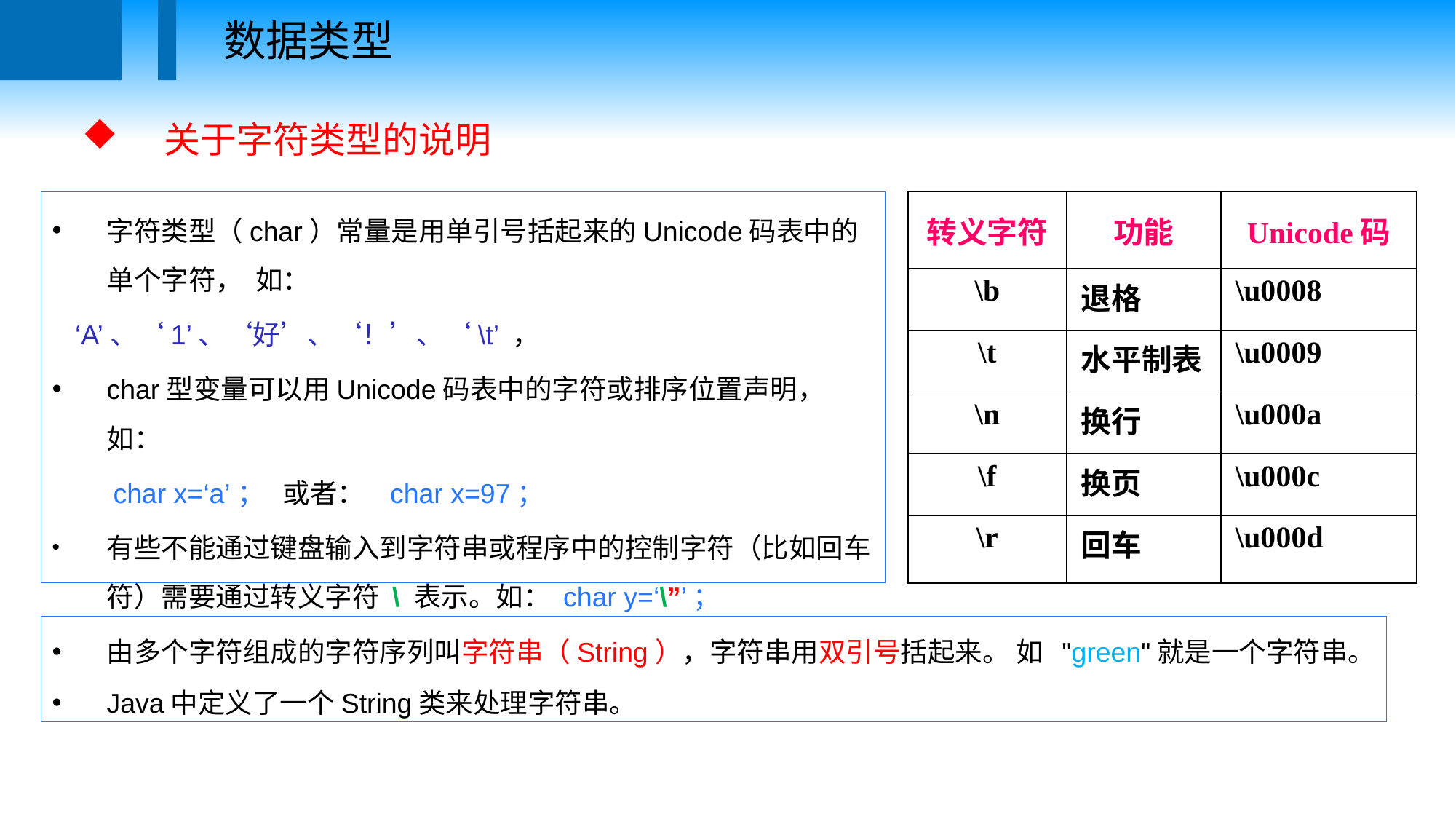

数据类型
# 关于字符类型的说明
字符类型（char）常量是用单引号括起来的Unicode码表中的单个字符，  如：
   ‘A’、‘1’、‘好’、‘！’、‘\t’ ，
char型变量可以用Unicode码表中的字符或排序位置声明，如：
        char x=‘a’；   或者：   char x=97；
有些不能通过键盘输入到字符串或程序中的控制字符（比如回车符）需要通过转义字符 \ 表示。如： char y=‘\”’；
| 转义字符 | 功能 | Unicode码 |
| --- | --- | --- |
| \b | 退格 | \u0008 |
| \t | 水平制表 | \u0009 |
| \n | 换行 | \u000a |
| \f | 换页 | \u000c |
| \r | 回车 | \u000d |
由多个字符组成的字符序列叫字符串（String），字符串用双引号括起来。 如  "green"就是一个字符串。
Java中定义了一个String类来处理字符串。